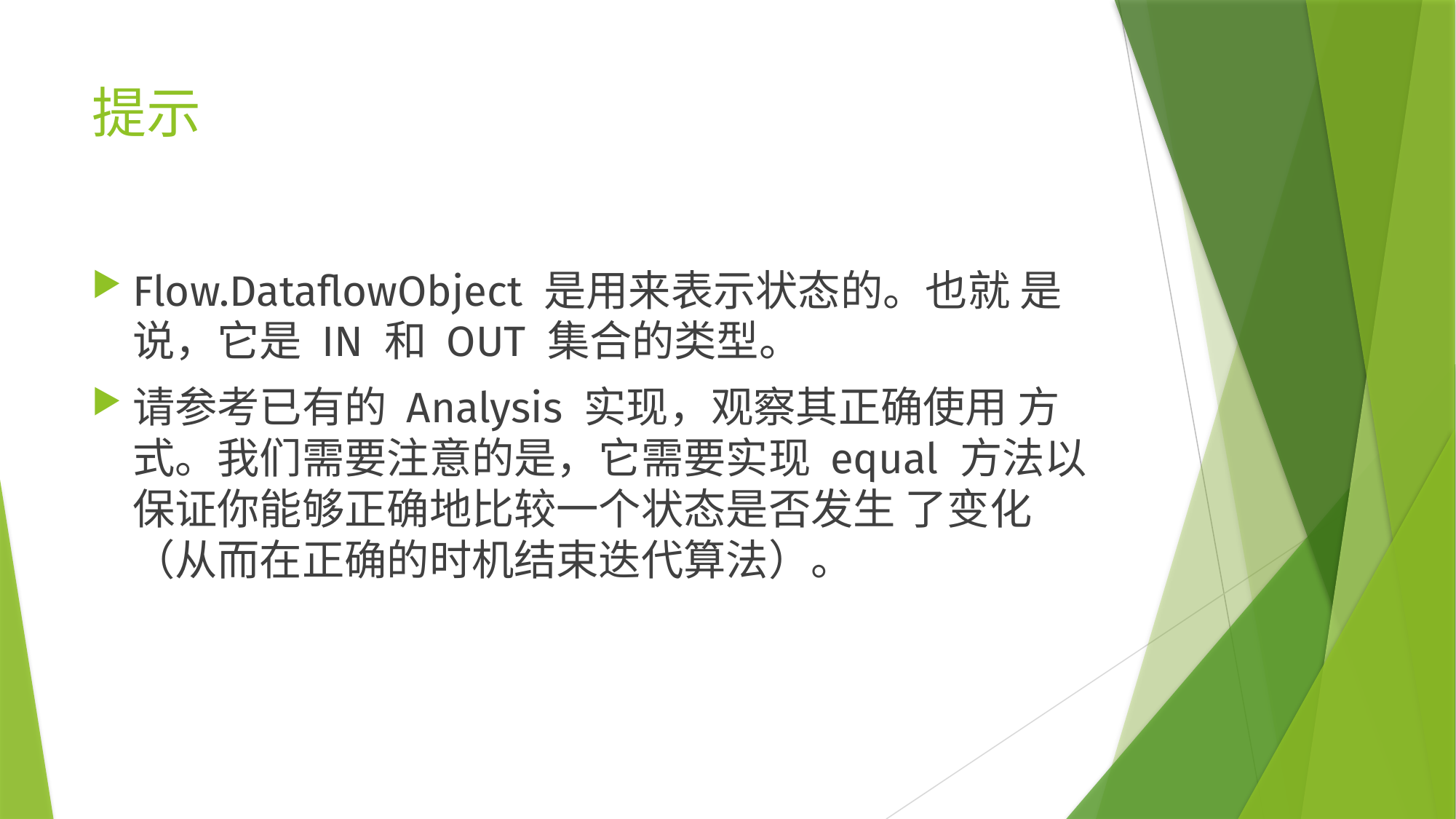

# 提示
Flow.DataflowObject 是用来表示状态的。也就 是说，它是 IN 和 OUT 集合的类型。
请参考已有的 Analysis 实现，观察其正确使用 方式。我们需要注意的是，它需要实现 equal 方法以保证你能够正确地比较一个状态是否发生 了变化（从而在正确的时机结束迭代算法）。